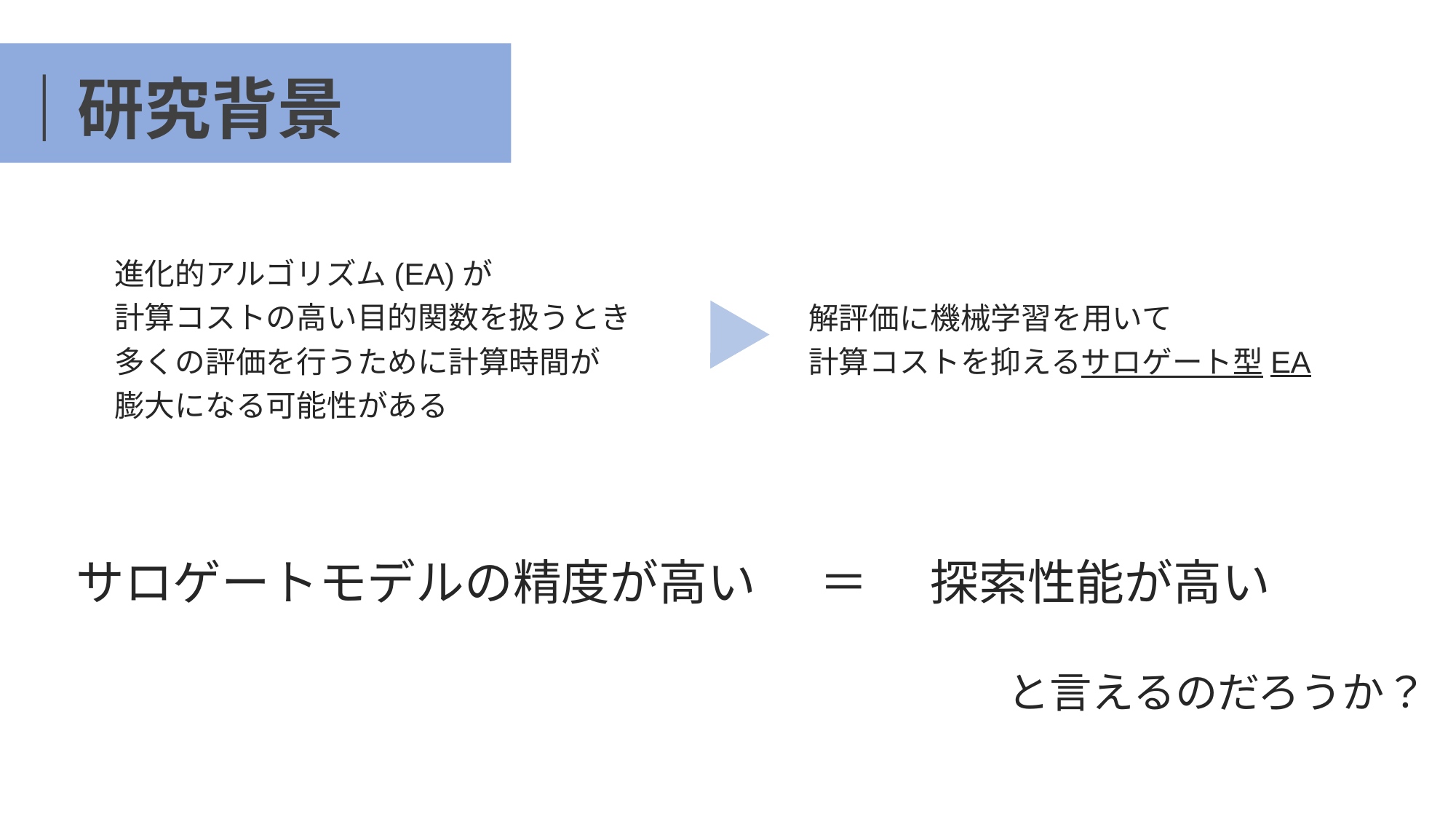

# ｜研究背景
進化的アルゴリズム(EA)が
計算コストの高い目的関数を扱うとき多くの評価を行うために計算時間が
膨大になる可能性がある
解評価に機械学習を用いて
計算コストを抑えるサロゲート型EA

サロゲートモデルの精度が高い
＝
探索性能が高い
と言えるのだろうか？